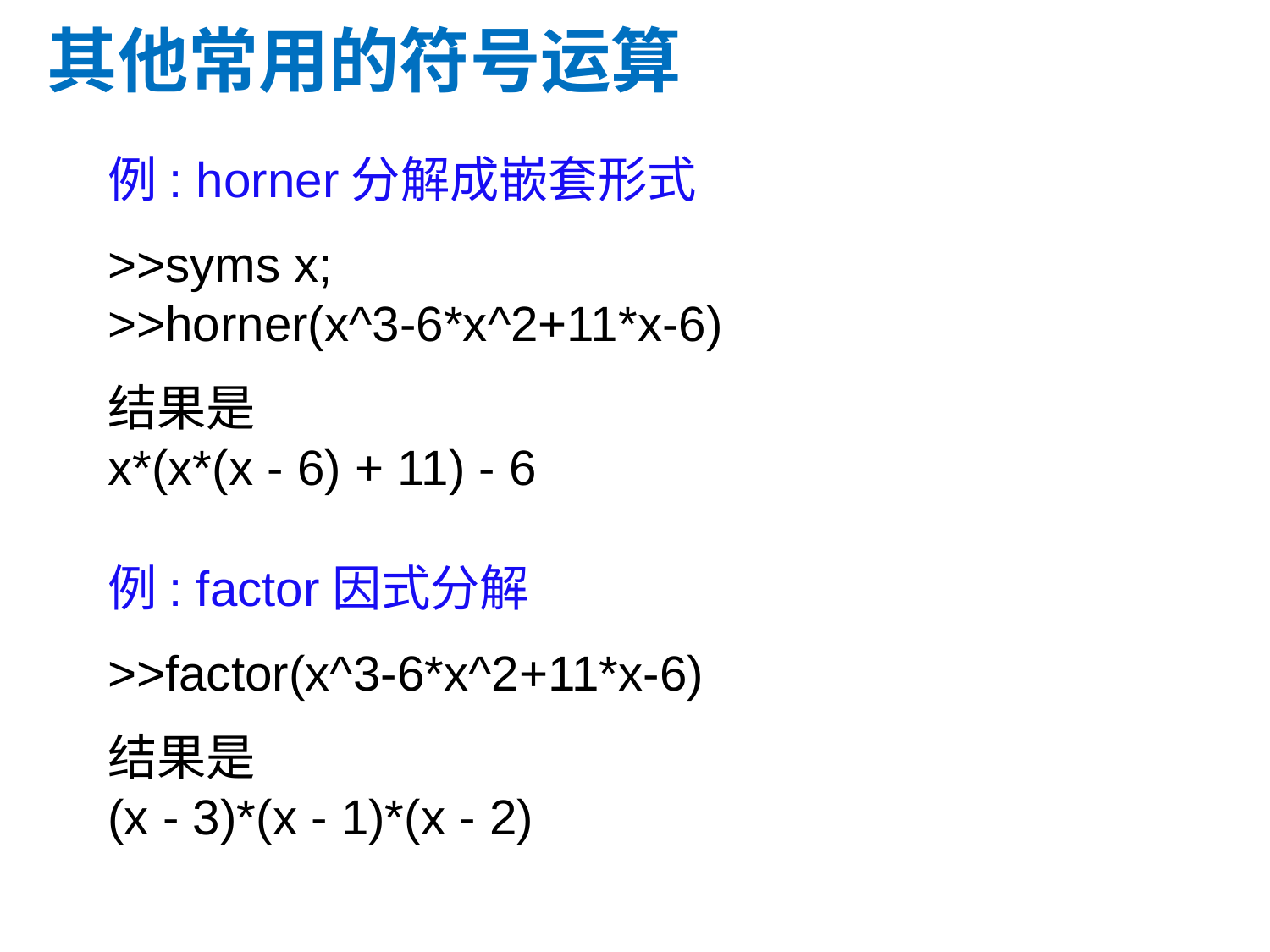

其他常用的符号运算
例: horner分解成嵌套形式

>>syms x;
>>horner(x^3-6*x^2+11*x-6)

结果是
x*(x*(x - 6) + 11) - 6
例: factor因式分解

>>factor(x^3-6*x^2+11*x-6)

结果是
(x - 3)*(x - 1)*(x - 2)